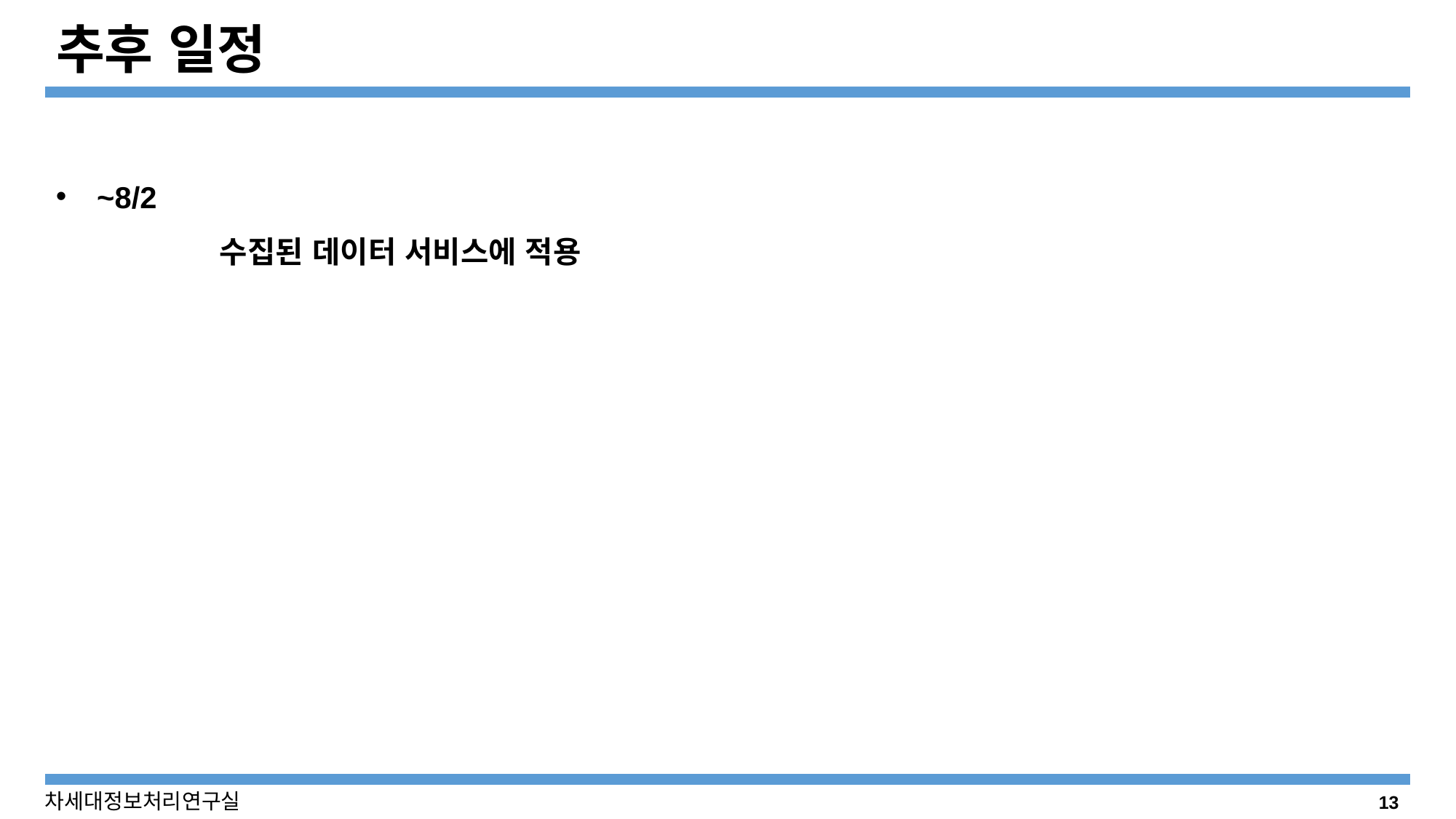

# 추후 일정
~8/2
	수집된 데이터 서비스에 적용
13